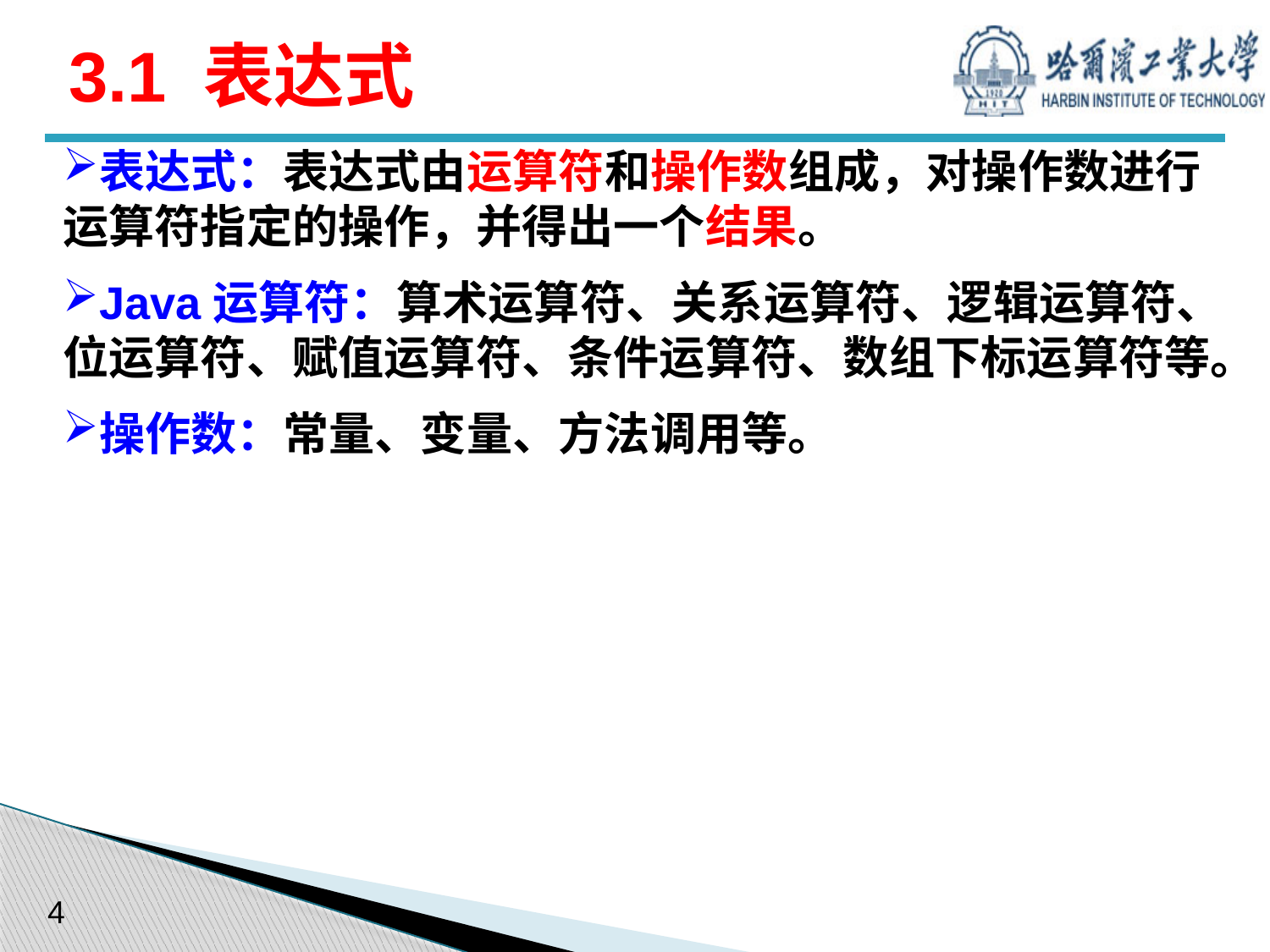

# 3.1 表达式
表达式：表达式由运算符和操作数组成，对操作数进行运算符指定的操作，并得出一个结果。
Java运算符：算术运算符、关系运算符、逻辑运算符、位运算符、赋值运算符、条件运算符、数组下标运算符等。
操作数：常量、变量、方法调用等。